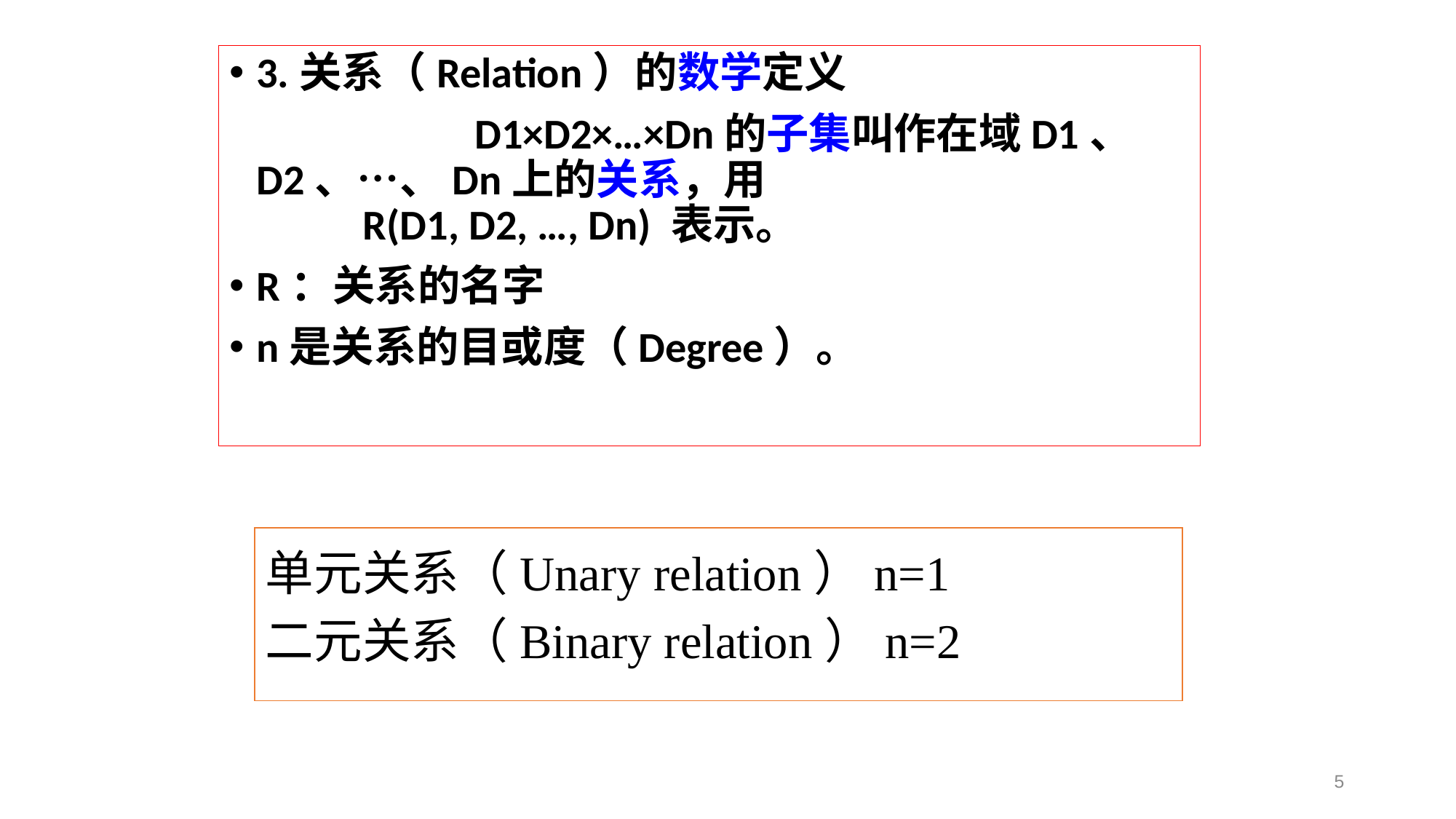

3.关系（Relation）的数学定义
   		D1×D2×…×Dn的子集叫作在域D1、    D2、…、Dn上的关系，用
          R(D1, D2, …, Dn) 表示。
R：关系的名字
n是关系的目或度（Degree）。
单元关系（Unary relation）n=1
二元关系（Binary relation）n=2
5